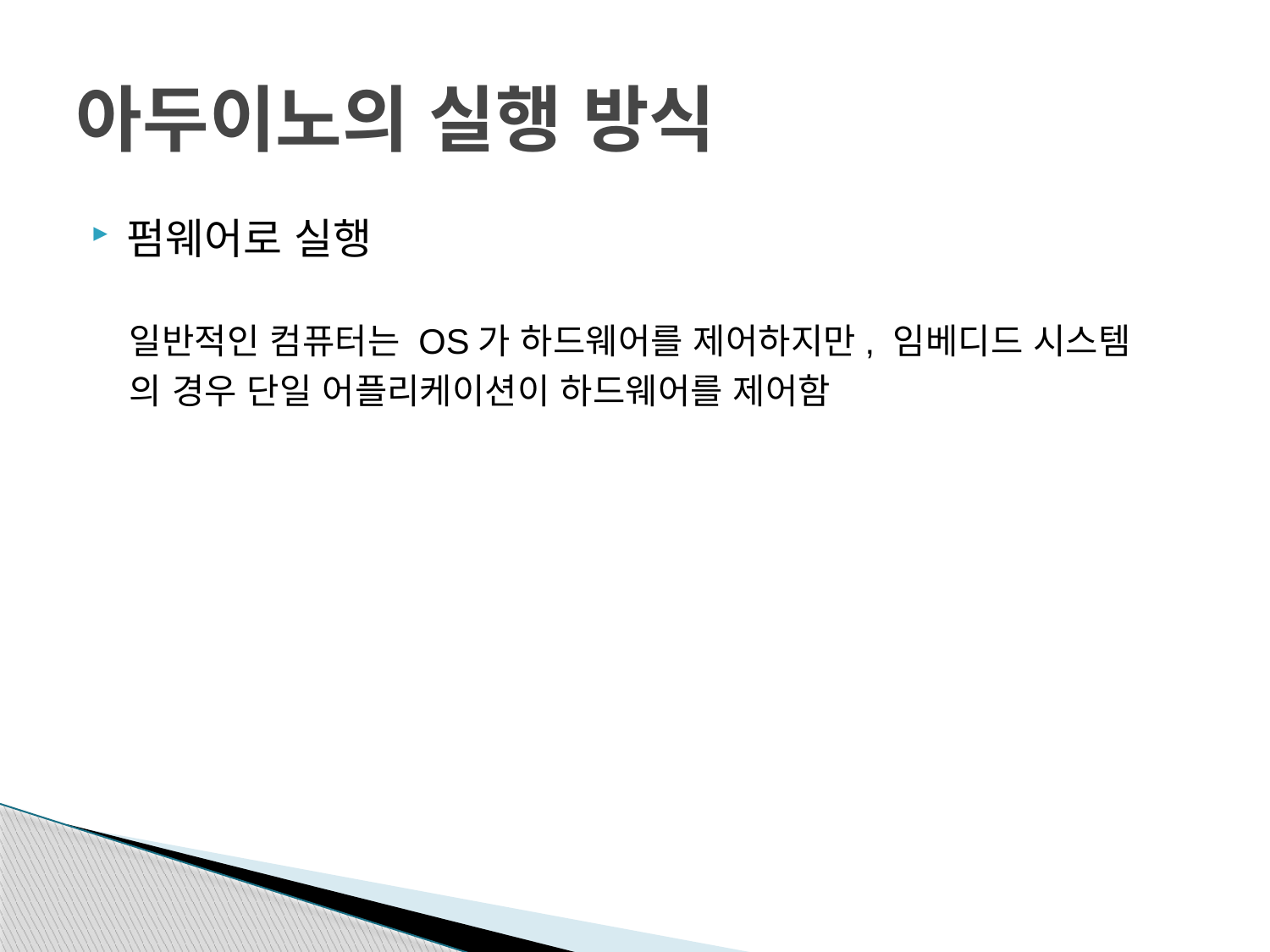

# 아두이노의 실행 방식
펌웨어로 실행

   일반적인 컴퓨터는 OS가 하드웨어를 제어하지만, 임베디드 시스템
   의 경우 단일 어플리케이션이 하드웨어를 제어함